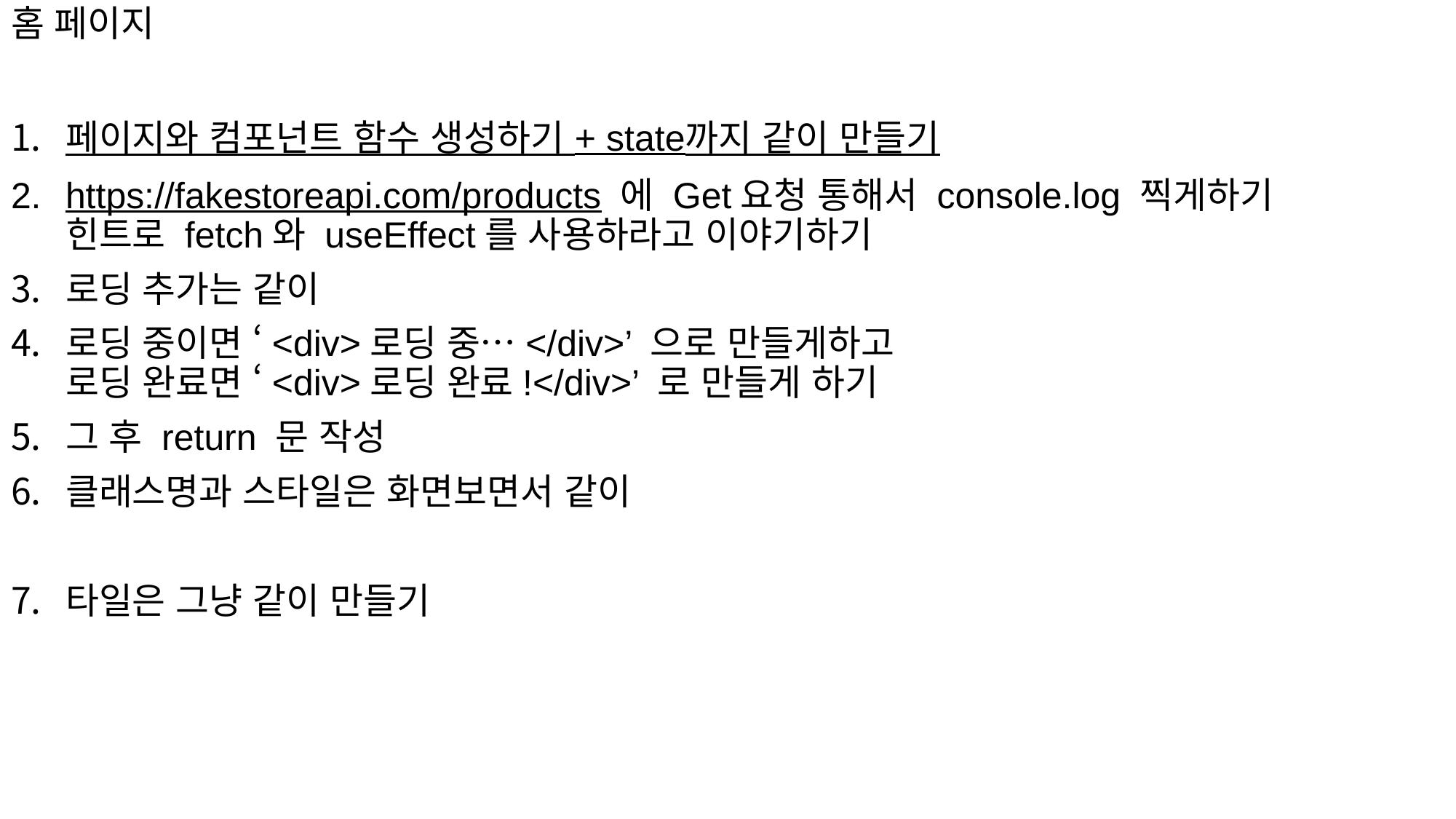

홈 페이지

페이지와 컴포넌트 함수 생성하기 + state까지 같이 만들기
https://fakestoreapi.com/products 에 Get요청 통해서 console.log 찍게하기
힌트로 fetch와 useEffect를 사용하라고 이야기하기
로딩 추가는 같이
로딩 중이면 ‘<div>로딩 중…</div>’ 으로 만들게하고
로딩 완료면 ‘<div>로딩 완료!</div>’ 로 만들게 하기
그 후 return 문 작성
클래스명과 스타일은 화면보면서 같이

타일은 그냥 같이 만들기